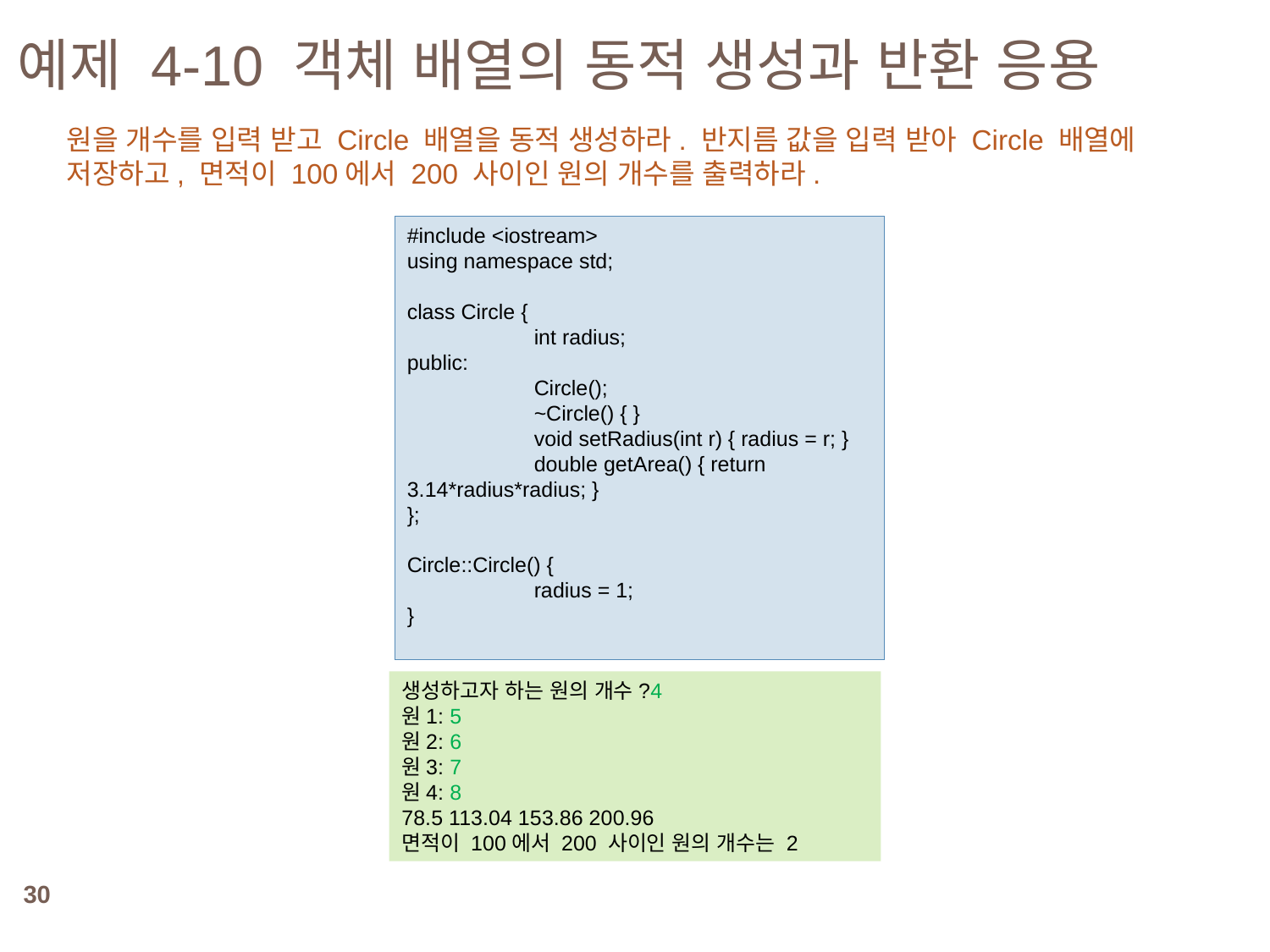

예제 4-10 객체 배열의 동적 생성과 반환 응용
원을 개수를 입력 받고 Circle 배열을 동적 생성하라. 반지름 값을 입력 받아 Circle 배열에 저장하고, 면적이 100에서 200 사이인 원의 개수를 출력하라.
#include <iostream>
using namespace std;

class Circle {
	int radius;
public:
	Circle();
	~Circle() { }
	void setRadius(int r) { radius = r; }
	double getArea() { return 3.14*radius*radius; }
};

Circle::Circle() {
	radius = 1;
}

생성하고자 하는 원의 개수?4
원1: 5
원2: 6
원3: 7
원4: 8
78.5 113.04 153.86 200.96
면적이 100에서 200 사이인 원의 개수는 2
30